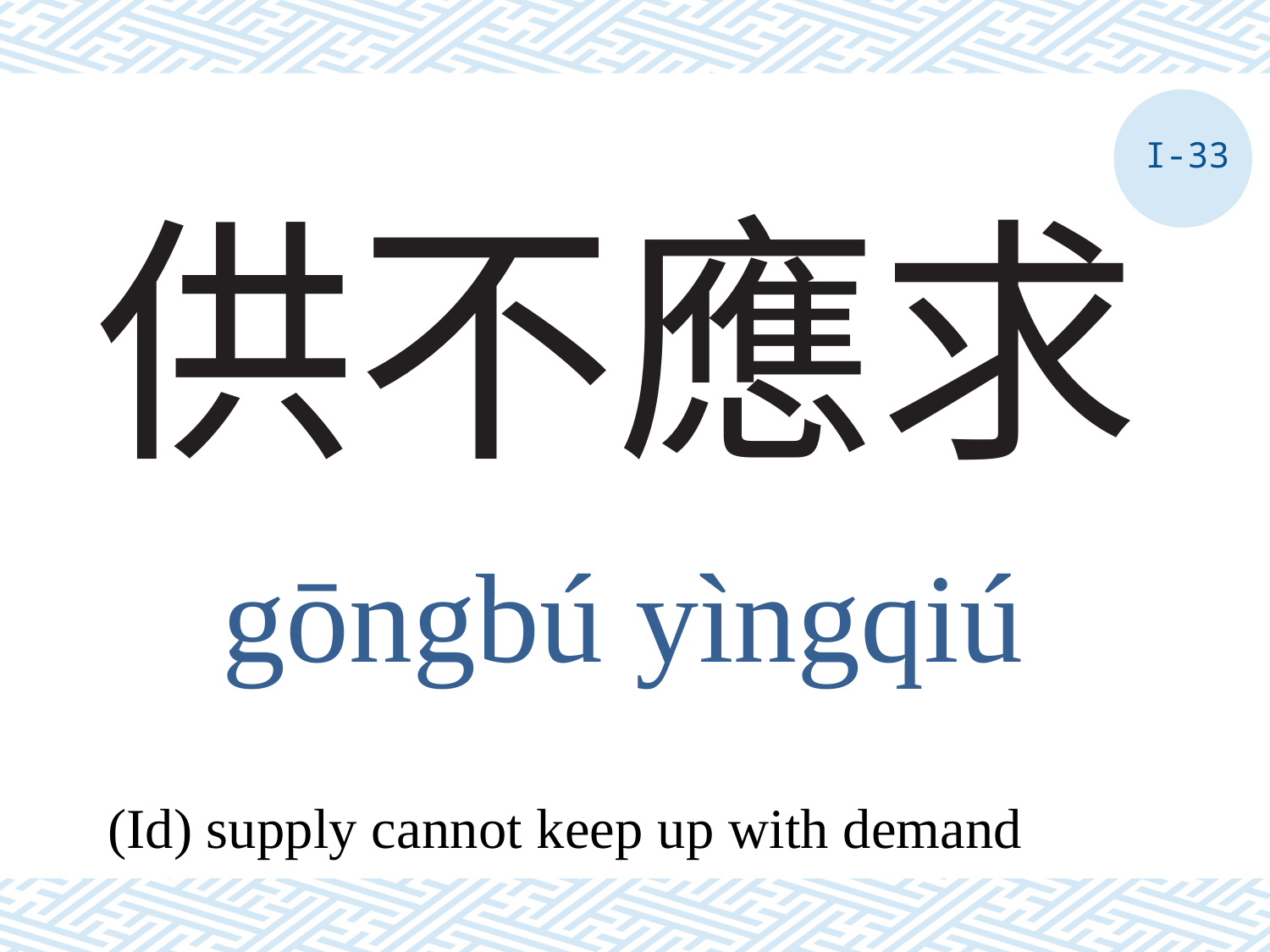

I-33

# 供不應求
gōngbú yìngqiú
(Id) supply cannot keep up with demand